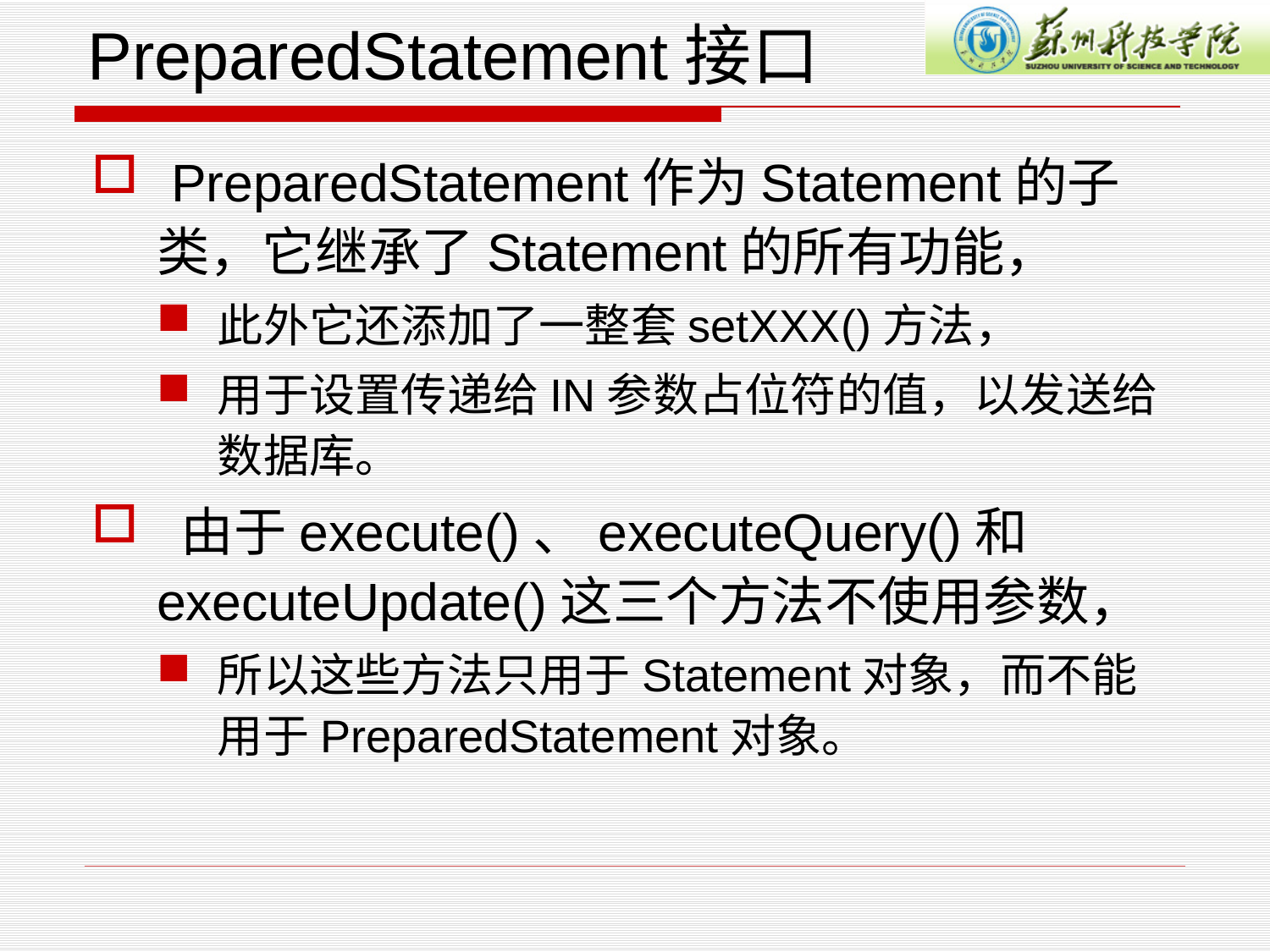

# PreparedStatement接口
 PreparedStatement作为Statement的子类，它继承了Statement的所有功能，
此外它还添加了一整套setXXX()方法，
用于设置传递给IN参数占位符的值，以发送给数据库。
 由于execute()、executeQuery()和executeUpdate()这三个方法不使用参数，
所以这些方法只用于Statement对象，而不能用于PreparedStatement对象。